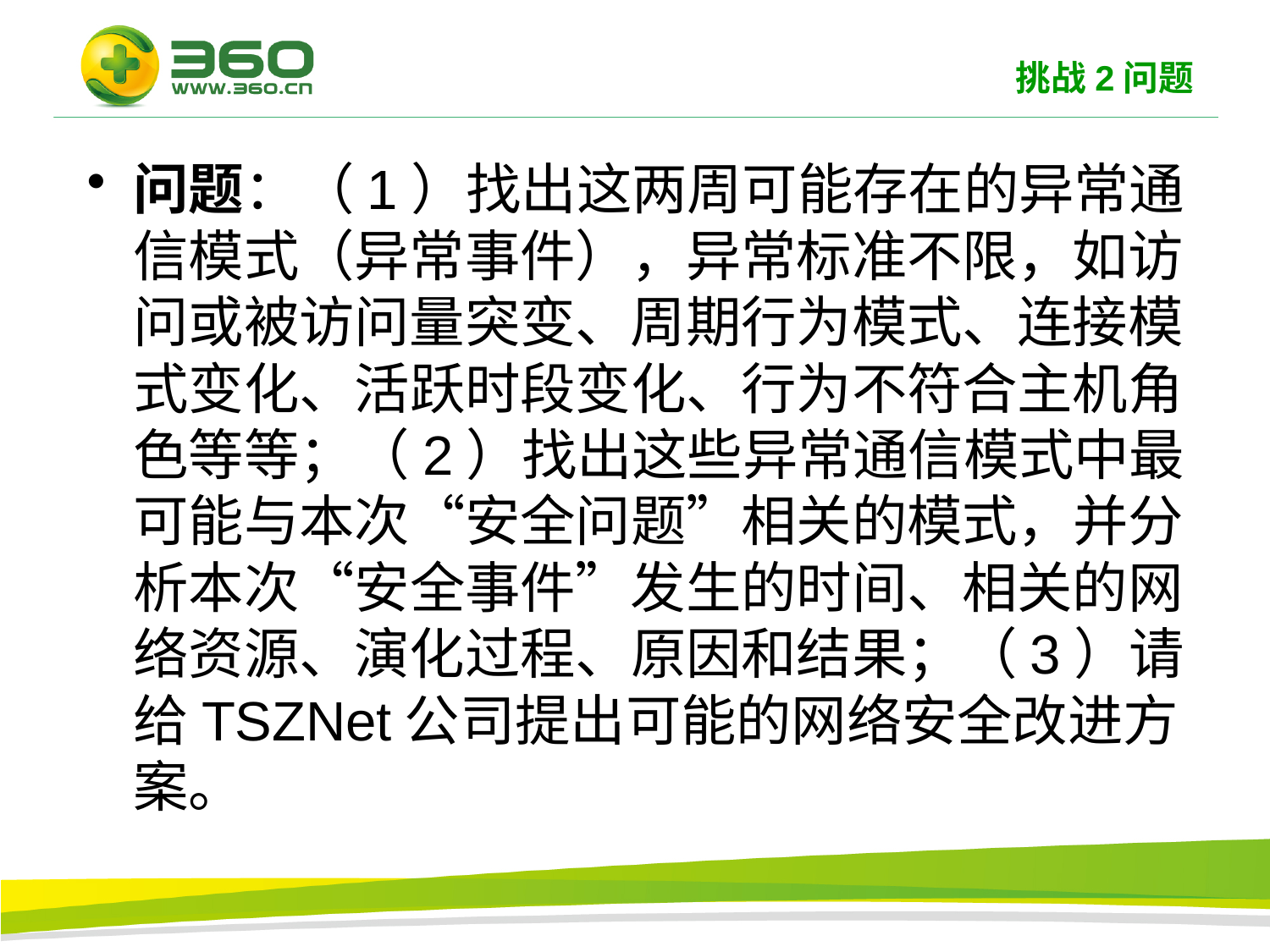

# 挑战2问题
问题：（1）找出这两周可能存在的异常通信模式（异常事件），异常标准不限，如访问或被访问量突变、周期行为模式、连接模式变化、活跃时段变化、行为不符合主机角色等等；（2）找出这些异常通信模式中最可能与本次“安全问题”相关的模式，并分析本次“安全事件”发生的时间、相关的网络资源、演化过程、原因和结果；（3）请给TSZNet公司提出可能的网络安全改进方案。